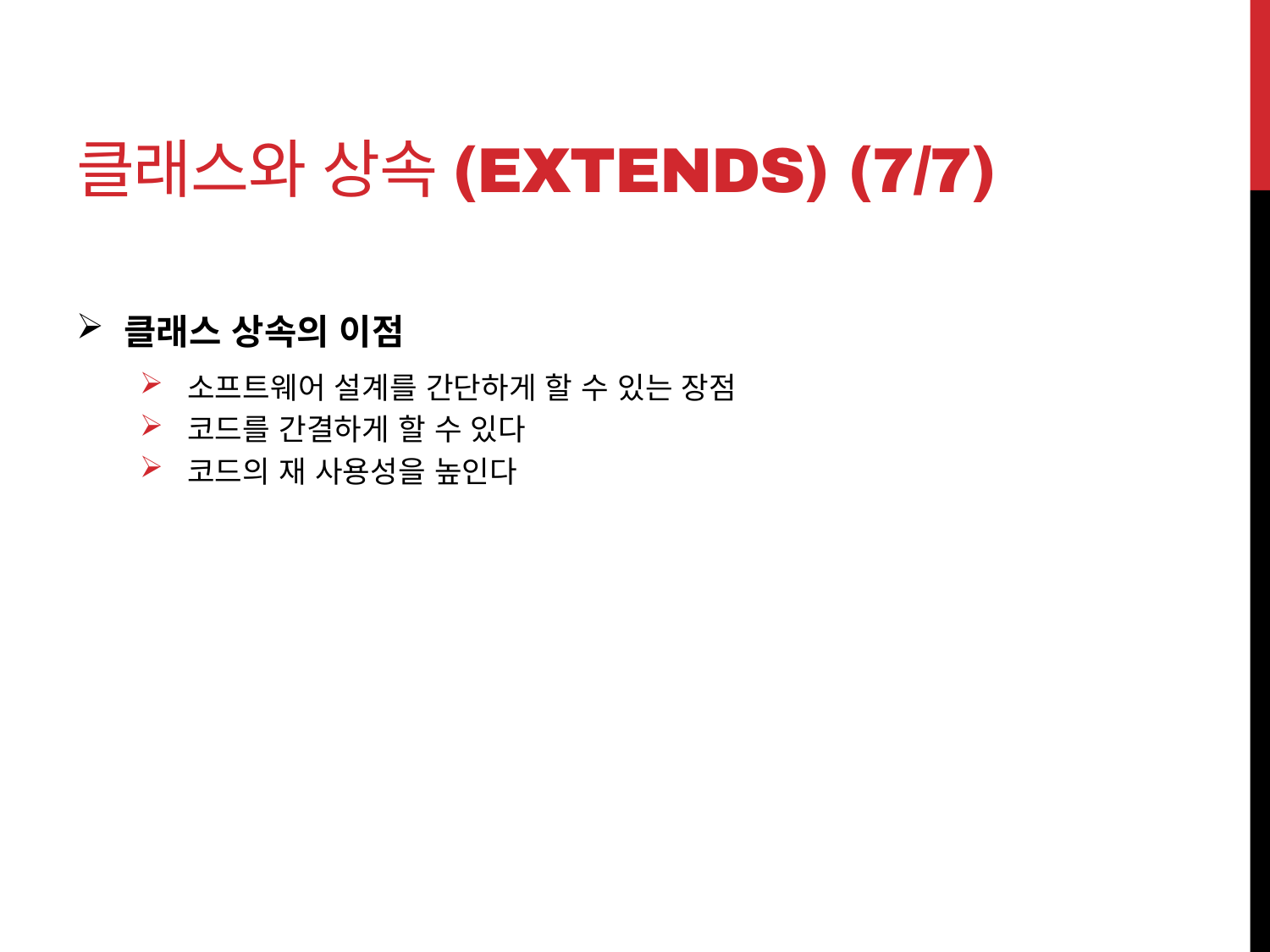

# 클래스와 상속(extends) (7/7)

클래스 상속의 이점
소프트웨어 설계를 간단하게 할 수 있는 장점
코드를 간결하게 할 수 있다
코드의 재 사용성을 높인다